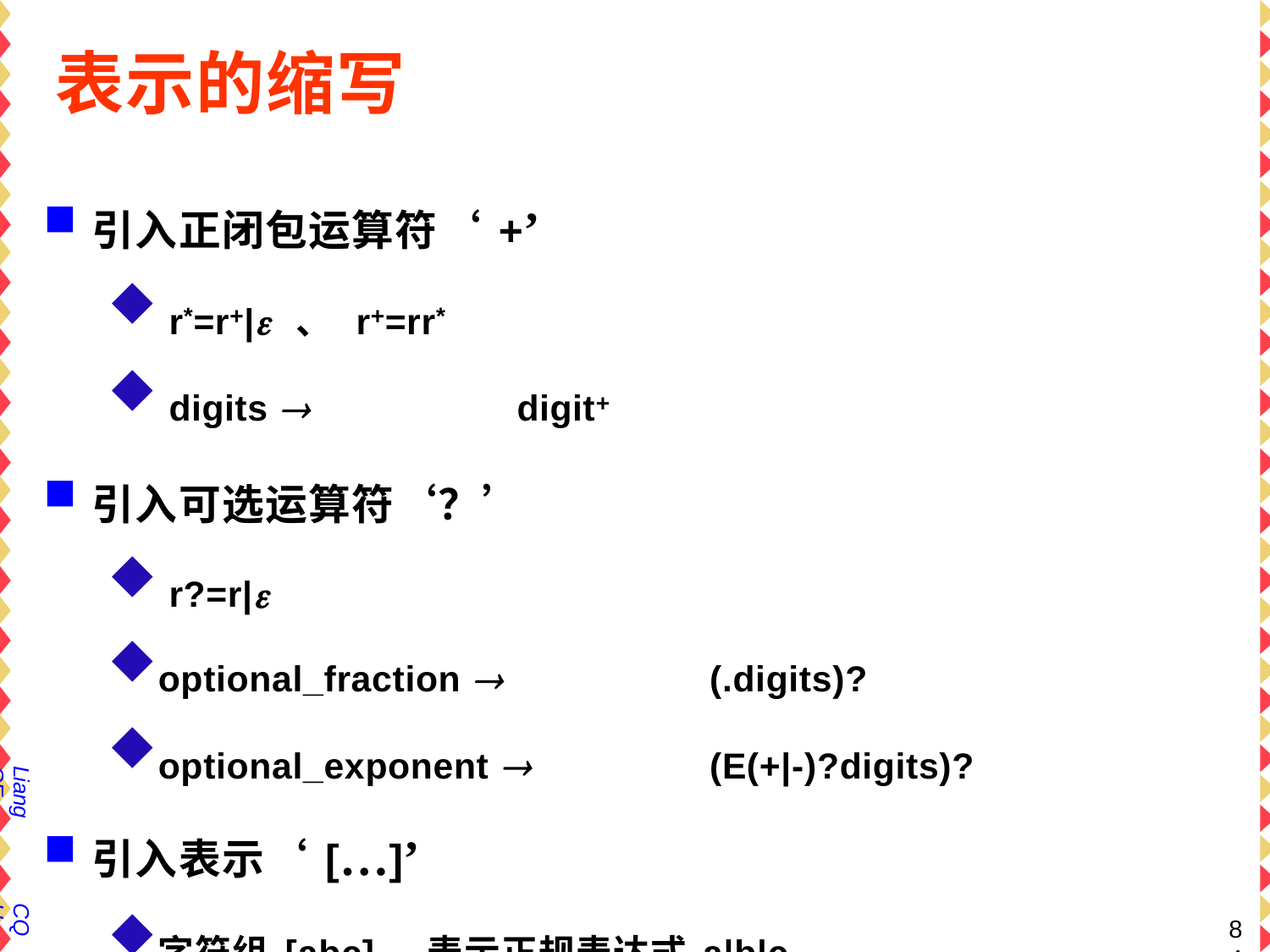

# 表示的缩写
引入正闭包运算符‘+’
r*=r+|ε 、 r+=rr*
digits →	digit+
引入可选运算符‘？’
r?=r|ε
optional_fraction →	(.digits)?
optional_exponent →	(E(+|-)?digits)?
引入表示‘[…]’
字符组[abc]，表示正规表达式a|b|c
digit →	[0-9]
标识符的正规表达式：[A-Za-z][A-Za-z0-9]*
Liang GE
CQU
84